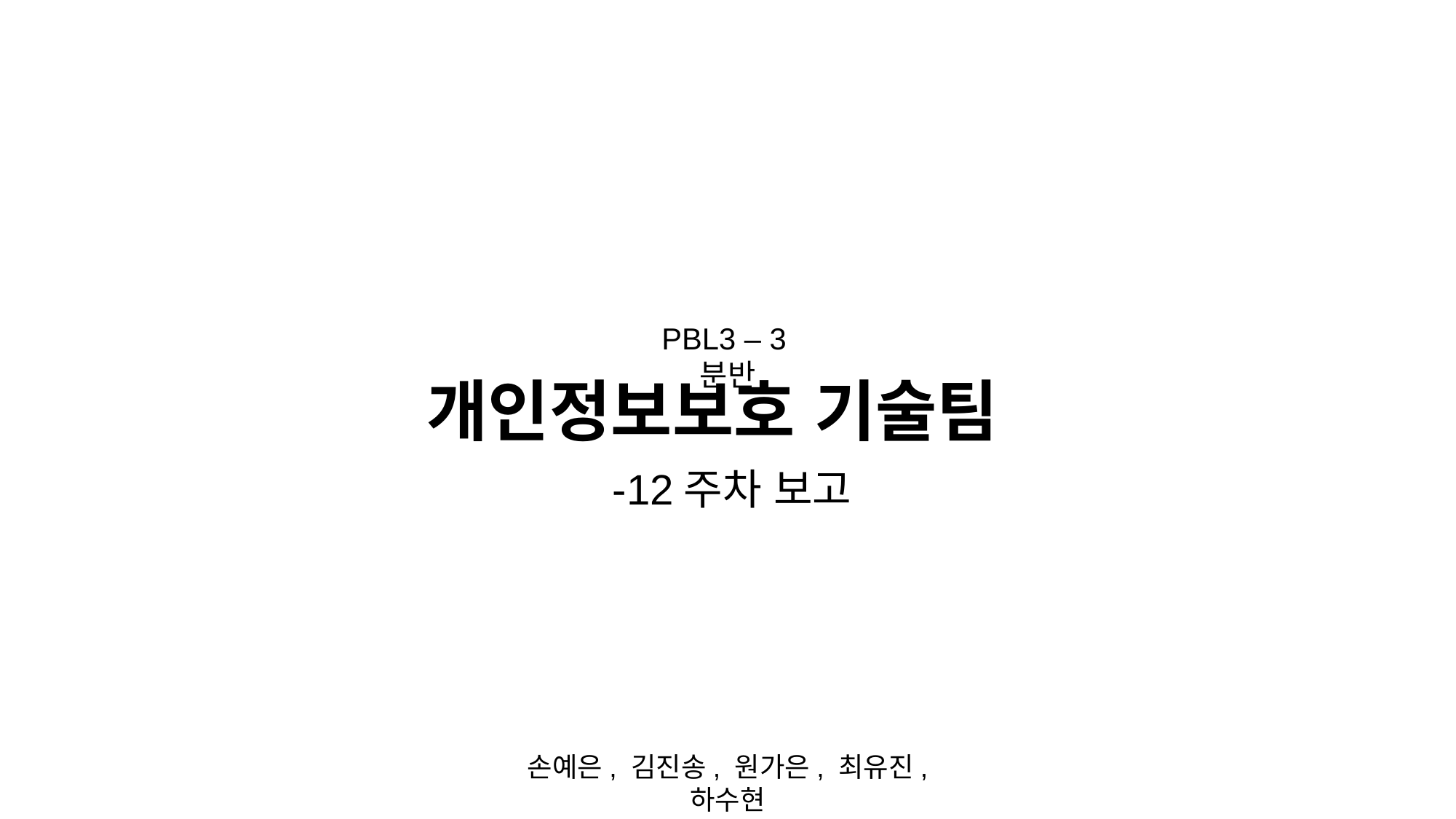

PBL3 – 3분반
개인정보보호 기술팀
-12주차 보고
손예은, 김진송, 원가은, 최유진, 하수현